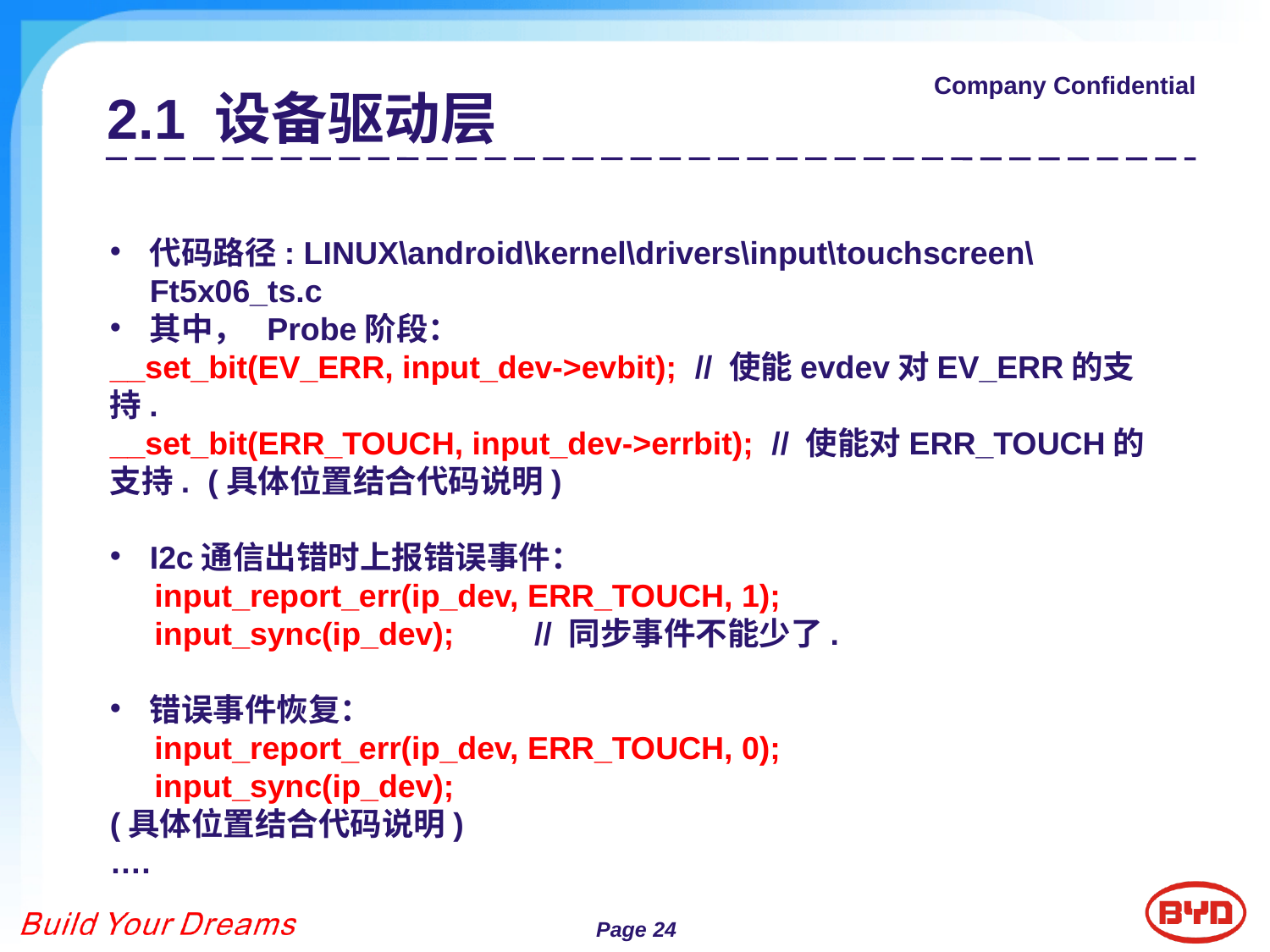

2.1 设备驱动层A
代码路径: LINUX\android\kernel\drivers\input\touchscreen\Ft5x06_ts.c
其中，  Probe阶段：
__set_bit(EV_ERR, input_dev->evbit);  // 使能evdev对EV_ERR的支持.
__set_bit(ERR_TOUCH, input_dev->errbit);  // 使能对ERR_TOUCH的支持.  (具体位置结合代码说明)

I2c通信出错时上报错误事件：
     input_report_err(ip_dev, ERR_TOUCH, 1);
     input_sync(ip_dev);         // 同步事件不能少了.

错误事件恢复：
     input_report_err(ip_dev, ERR_TOUCH, 0);
     input_sync(ip_dev);
(具体位置结合代码说明)
….